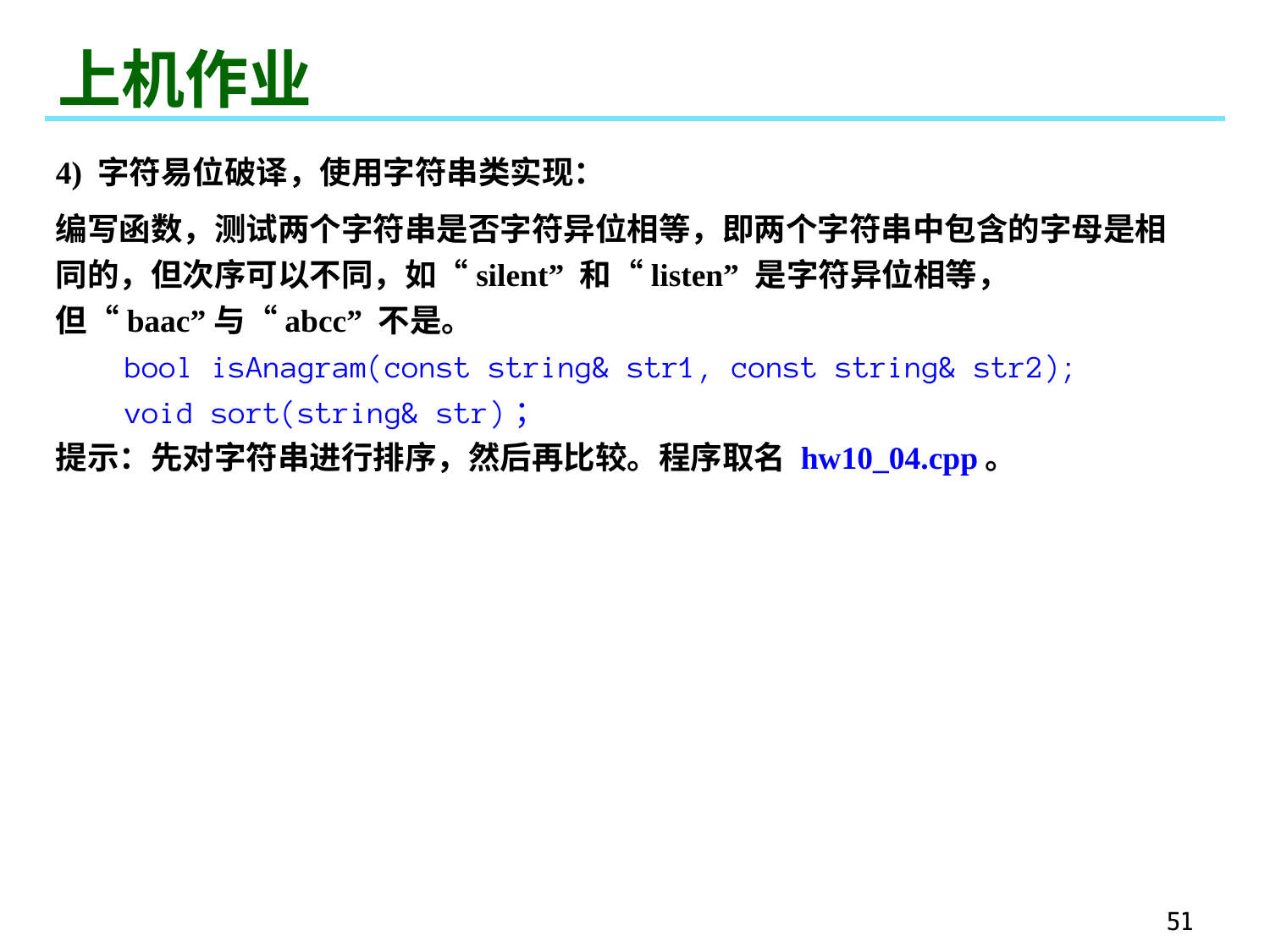

# 上机作业
4) 字符易位破译，使用字符串类实现：
编写函数，测试两个字符串是否字符异位相等，即两个字符串中包含的字母是相同的，但次序可以不同，如“silent” 和“listen” 是字符异位相等，但“baac”与“abcc” 不是。
    bool isAnagram(const string& str1, const string& str2);
    void sort(string& str)；
提示：先对字符串进行排序，然后再比较。程序取名 hw10_04.cpp。
51